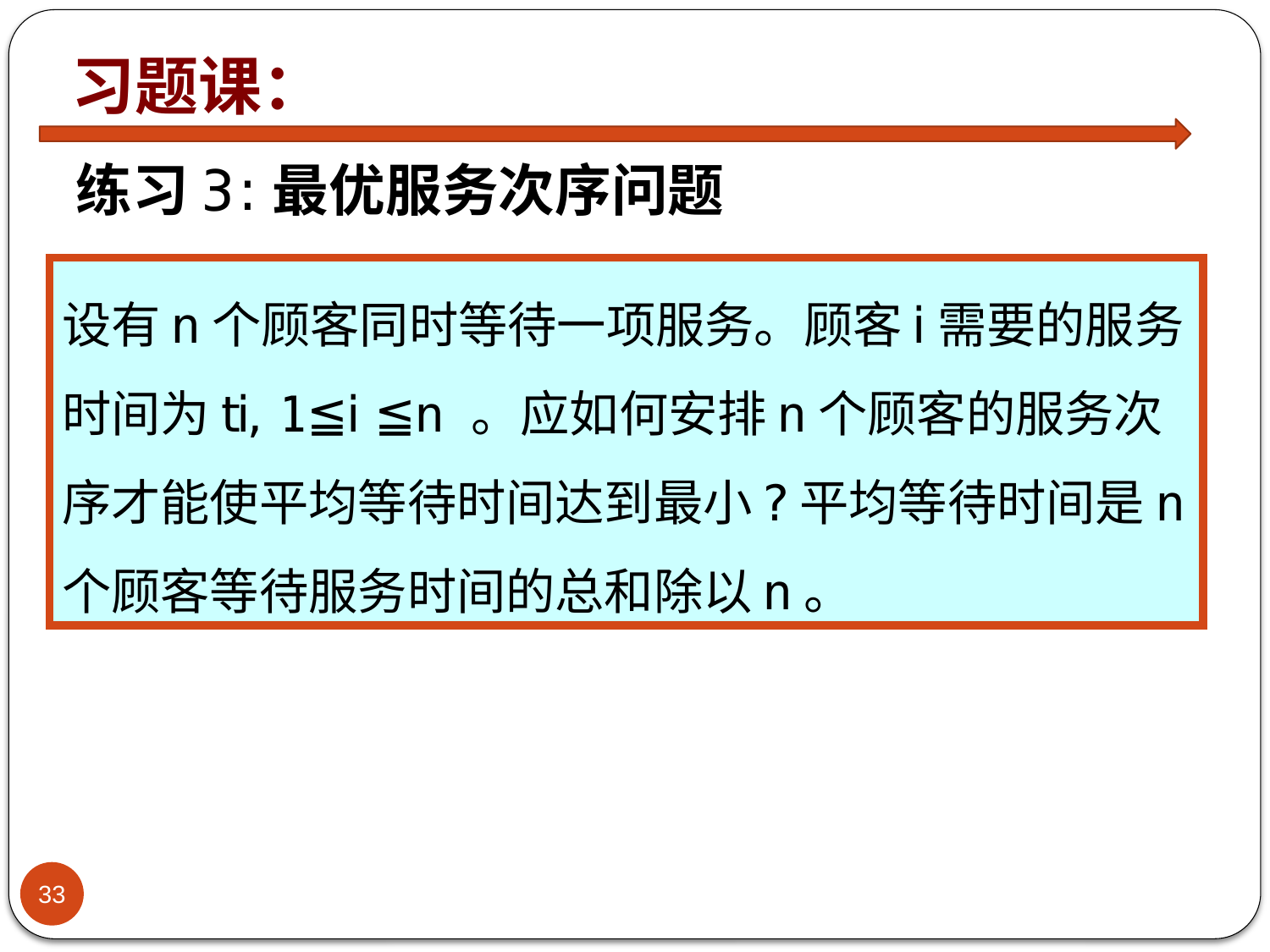

习题课：

练习3:最优服务次序问题
设有n个顾客同时等待一项服务。顾客i需要的服务时间为ti, 1≦i ≦n 。应如何安排n个顾客的服务次序才能使平均等待时间达到最小?平均等待时间是n 个顾客等待服务时间的总和除以n。
33